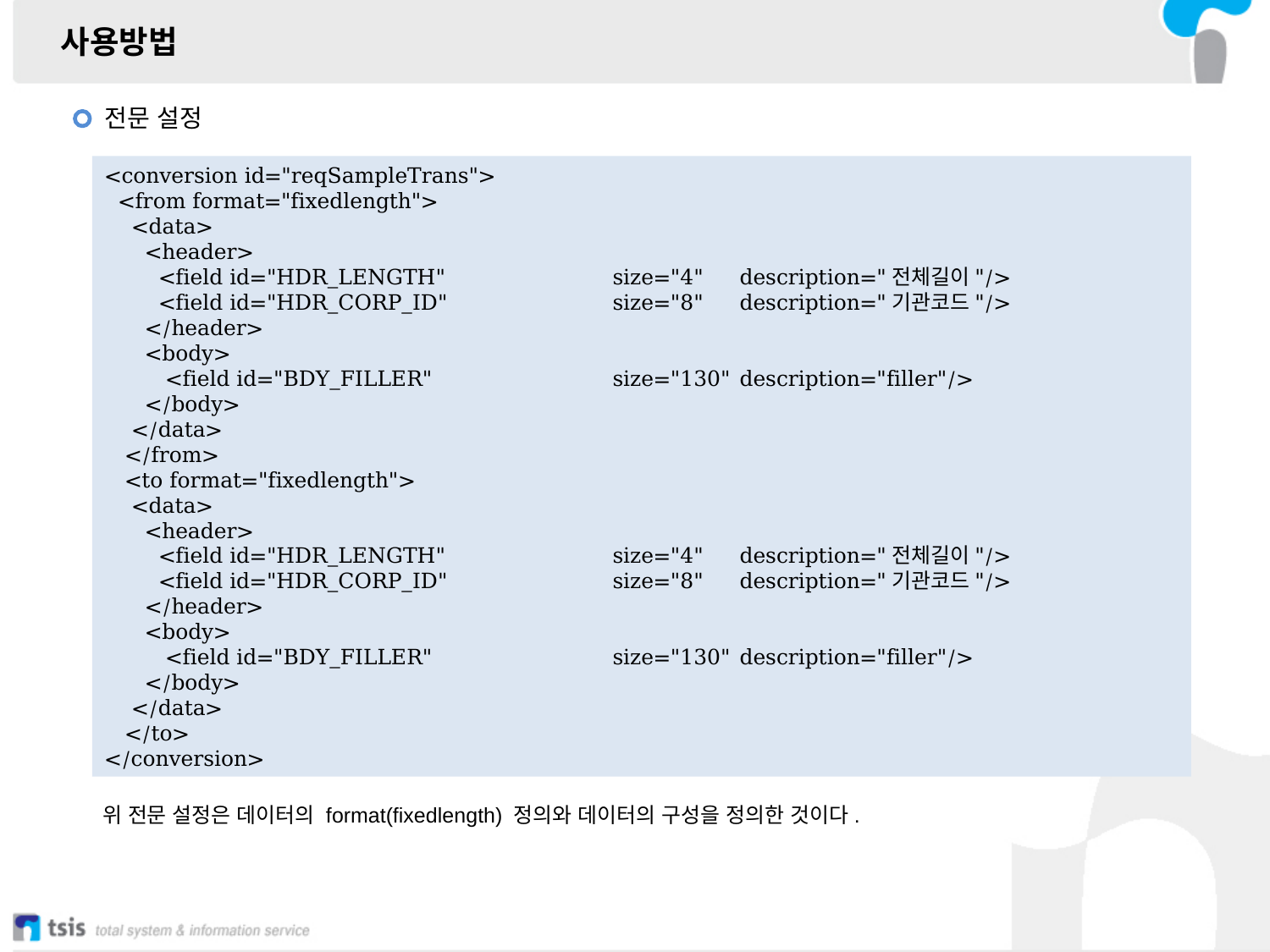

사용방법
전문 설정

<conversion id="reqSampleTrans">
  <from format="fixedlength">
    <data>
      <header>
        <field id="HDR_LENGTH"    		size="4"	description="전체길이"/>
        <field id="HDR_CORP_ID"    		size="8"	description="기관코드"/>
      </header>
      <body>
         <field id="BDY_FILLER"	    	size="130"	description="filler"/>
      </body>
    </data>
   </from>
   <to format="fixedlength">
    <data>
      <header>
        <field id="HDR_LENGTH"    		size="4"	description="전체길이"/>
        <field id="HDR_CORP_ID"    		size="8"	description="기관코드"/>
      </header>
      <body>
         <field id="BDY_FILLER"	    	size="130"	description="filler"/>
      </body>
    </data>
   </to>
</conversion>
위 전문 설정은 데이터의 format(fixedlength) 정의와 데이터의 구성을 정의한 것이다.